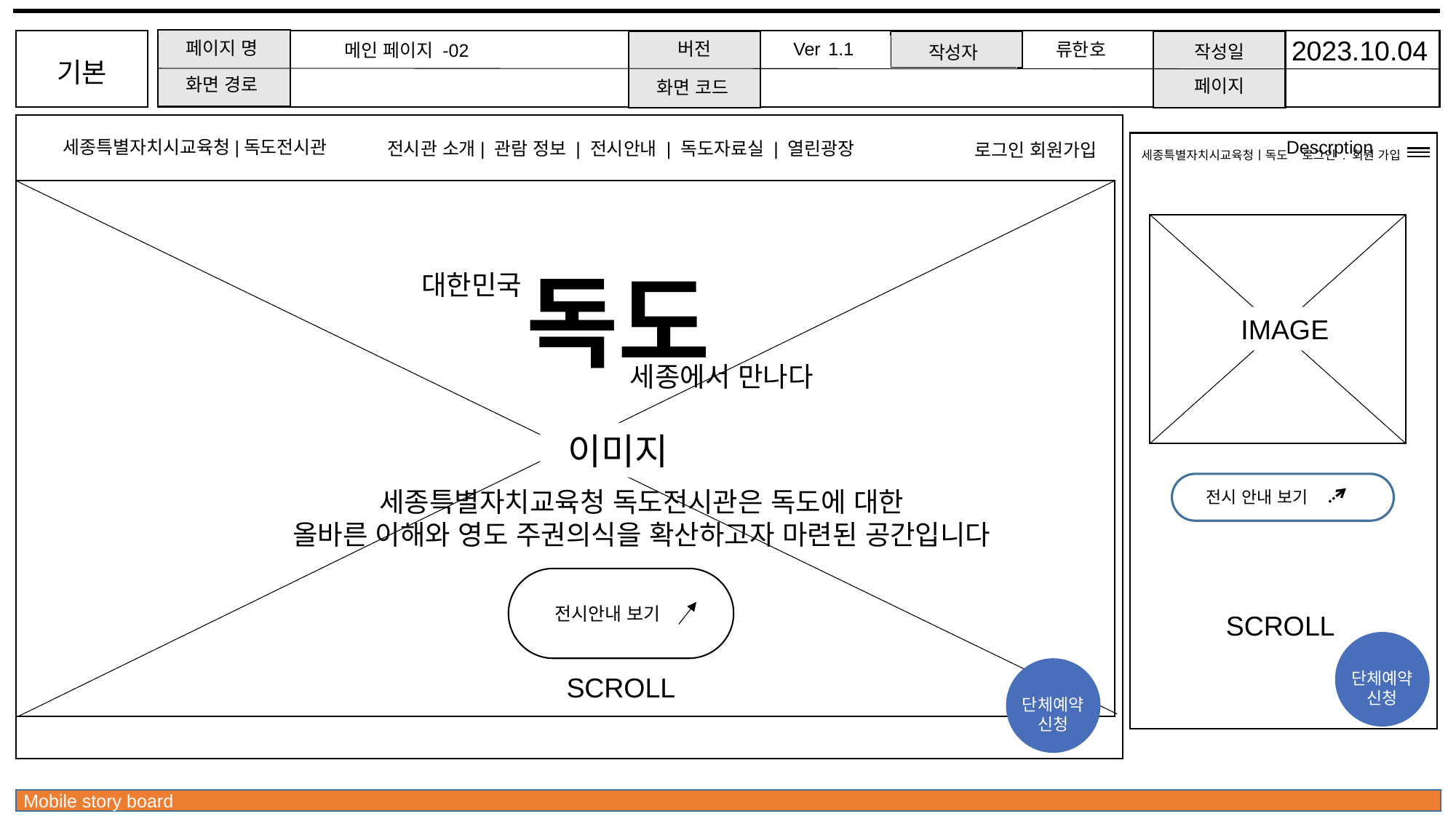

Ver 1.1
2023.10.04

페이지 명

버전
류한호
메인 페이지 -02
작성일
작성자
기본
화면 경로
페이지
화면 코드

세종특별자치시교육청|독도전시관
Descrption
전시관 소개| 관람 정보 | 전시안내 | 독도자료실 | 열린광장

로그인 회원가입
로그인 . 회원 가입
세종특별자치시교육청ㅣ독도

독도
대한민국
IMAGE
세종에서 만나다
이미지

세종특별자치교육청 독도전시관은 독도에 대한
올바른 이해와 영도 주권의식을 확산하고자 마련된 공간입니다
전시 안내 보기

전시안내 보기
SCROLL

단체예약
신청
SCROLL
단체예약
신청
Mobile story board